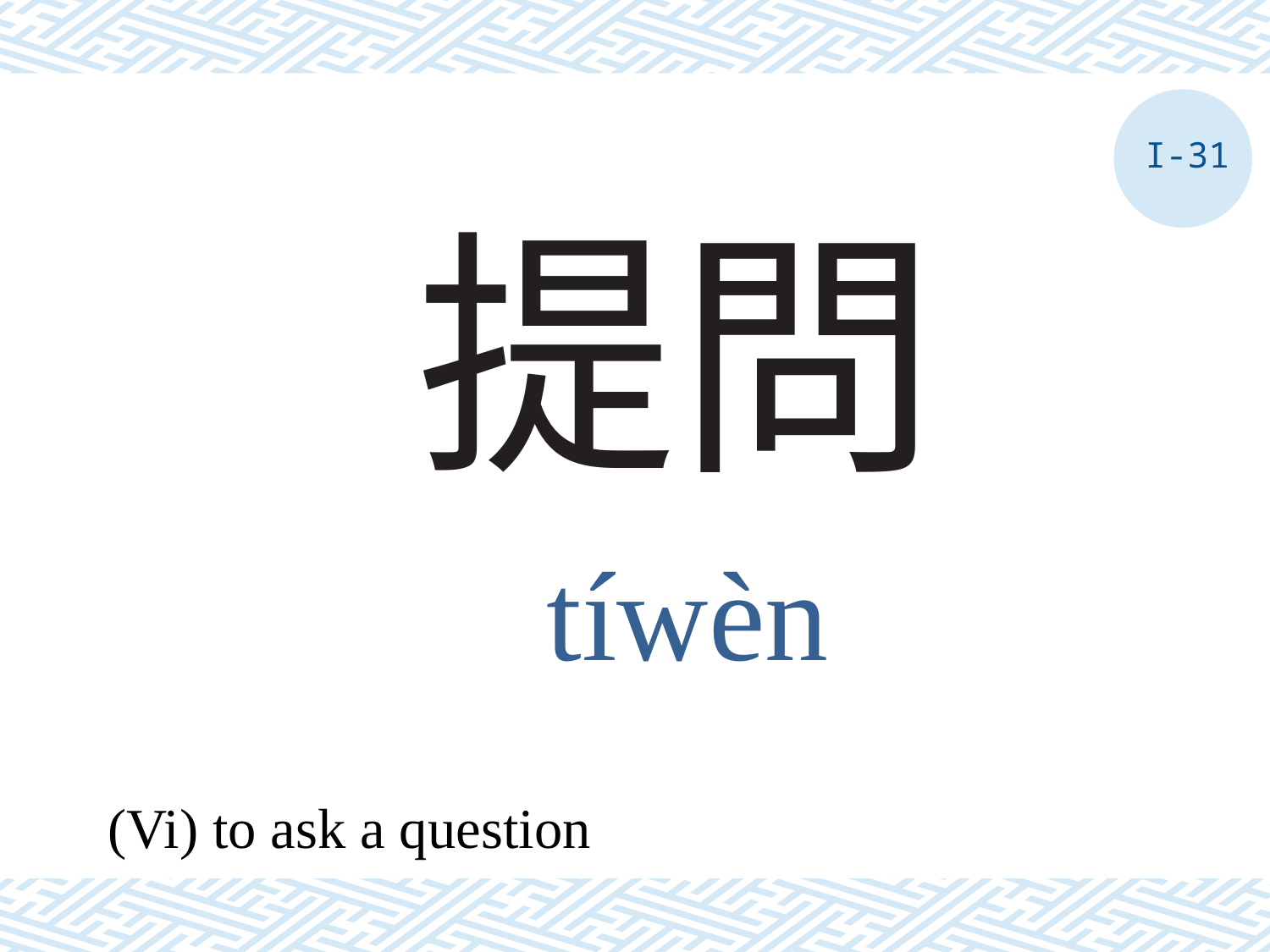

I-31

# 提問
tíwèn
(Vi) to ask a question